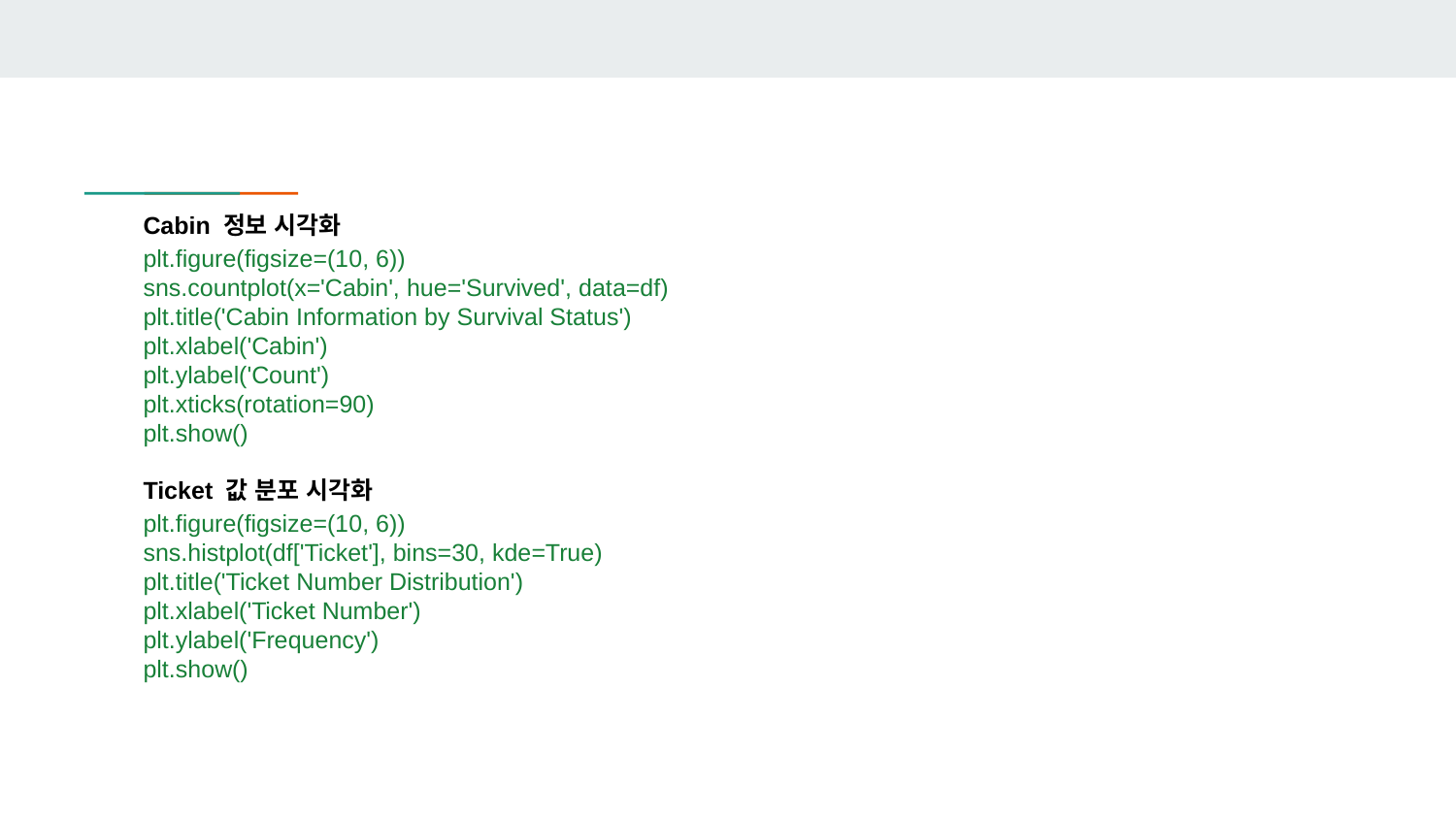

Cabin 정보 시각화
plt.figure(figsize=(10, 6))
sns.countplot(x='Cabin', hue='Survived', data=df)
plt.title('Cabin Information by Survival Status')
plt.xlabel('Cabin')
plt.ylabel('Count')
plt.xticks(rotation=90)
plt.show()
Ticket 값 분포 시각화
plt.figure(figsize=(10, 6))
sns.histplot(df['Ticket'], bins=30, kde=True)
plt.title('Ticket Number Distribution')
plt.xlabel('Ticket Number')
plt.ylabel('Frequency')
plt.show()